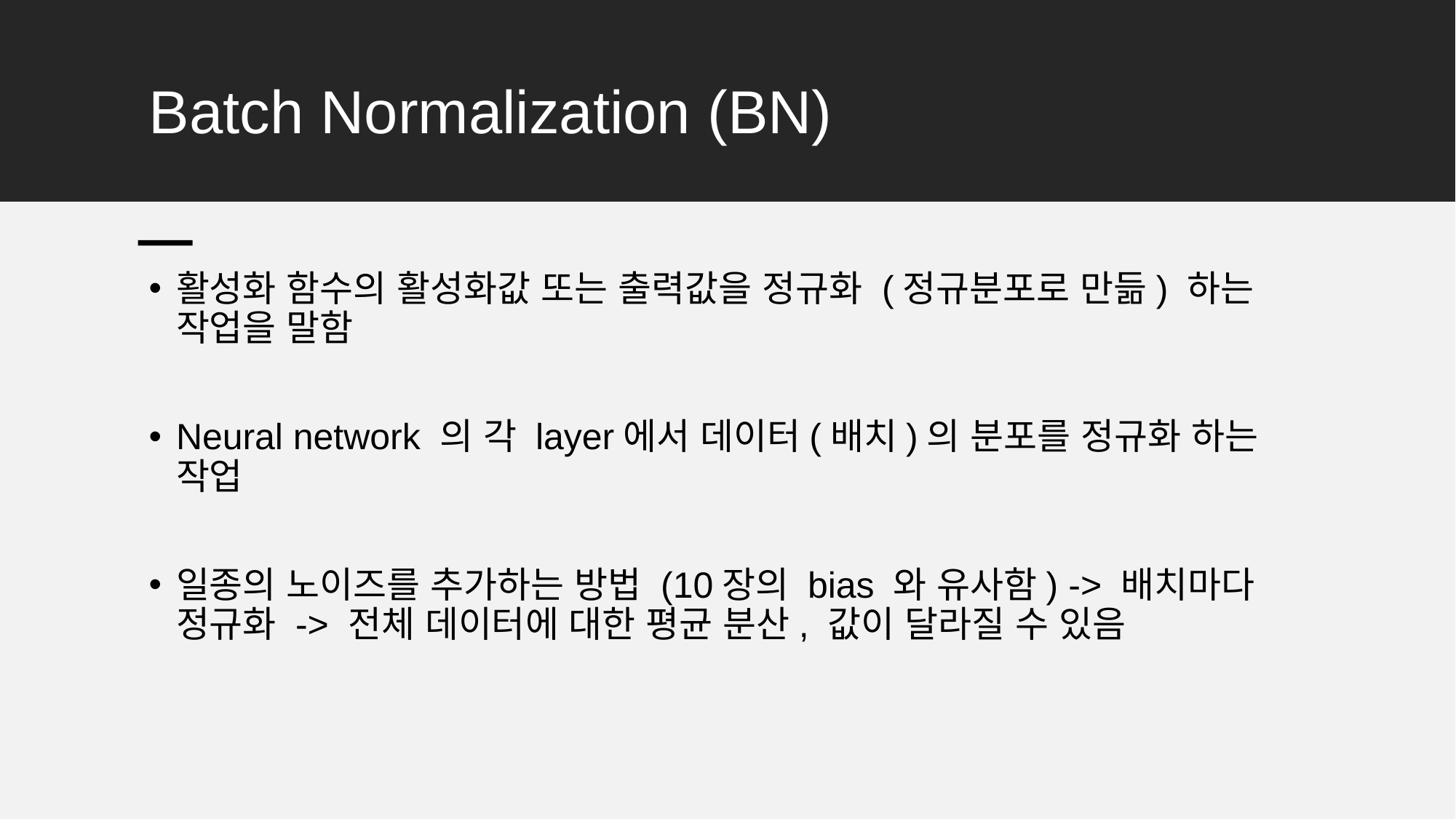

# Batch Normalization (BN)

활성화 함수의 활성화값 또는 출력값을 정규화 (정규분포로 만듦) 하는 작업을 말함

Neural network 의 각 layer에서 데이터(배치)의 분포를 정규화 하는 작업

일종의 노이즈를 추가하는 방법 (10장의 bias 와 유사함) -> 배치마다 정규화 -> 전체 데이터에 대한 평균 분산, 값이 달라질 수 있음